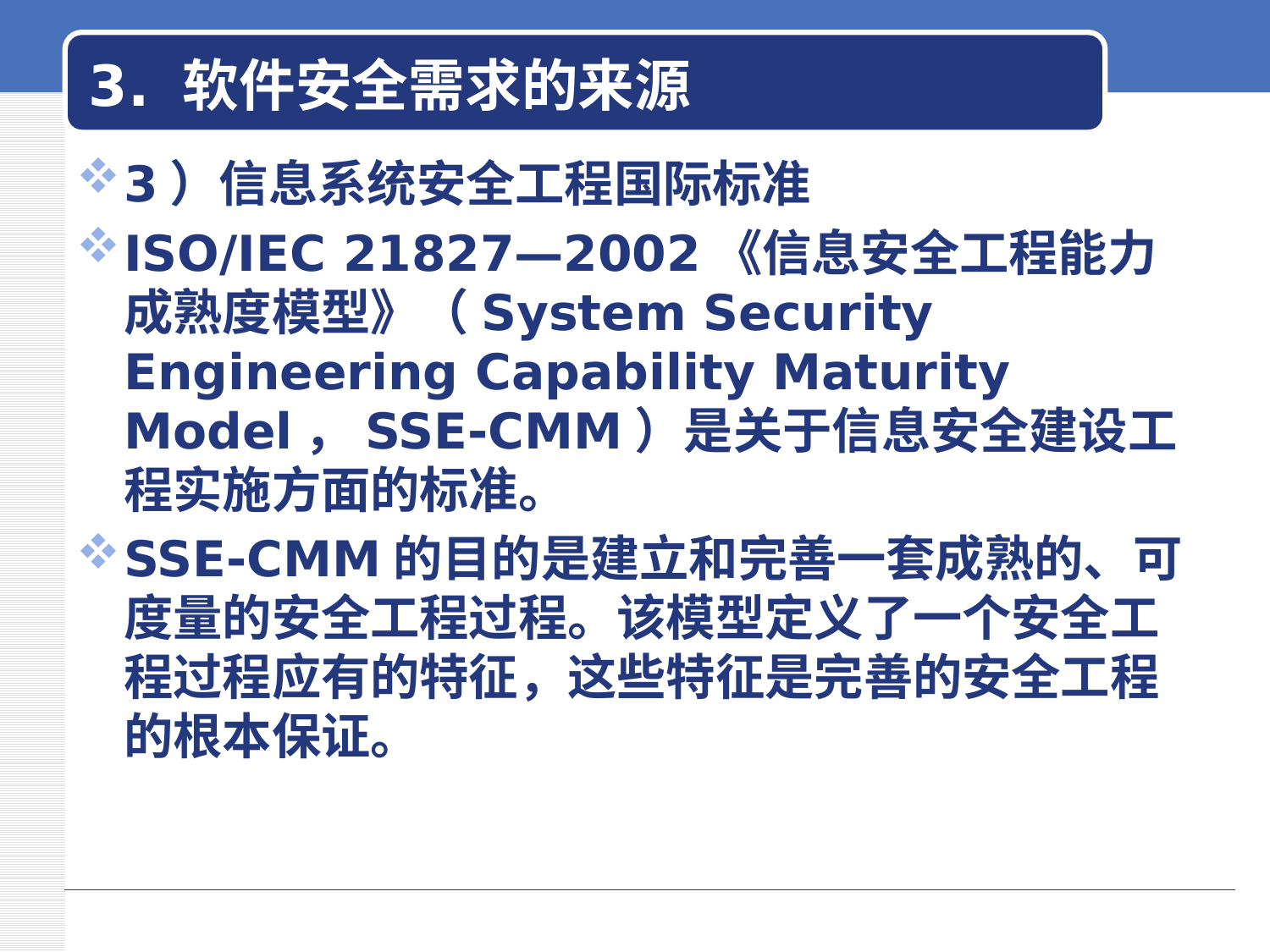

# 3. 软件安全需求的来源
3）信息系统安全工程国际标准
ISO/IEC 21827—2002《信息安全工程能力成熟度模型》（System Security Engineering Capability Maturity Model，SSE-CMM）是关于信息安全建设工程实施方面的标准。
SSE-CMM的目的是建立和完善一套成熟的、可度量的安全工程过程。该模型定义了一个安全工程过程应有的特征，这些特征是完善的安全工程的根本保证。